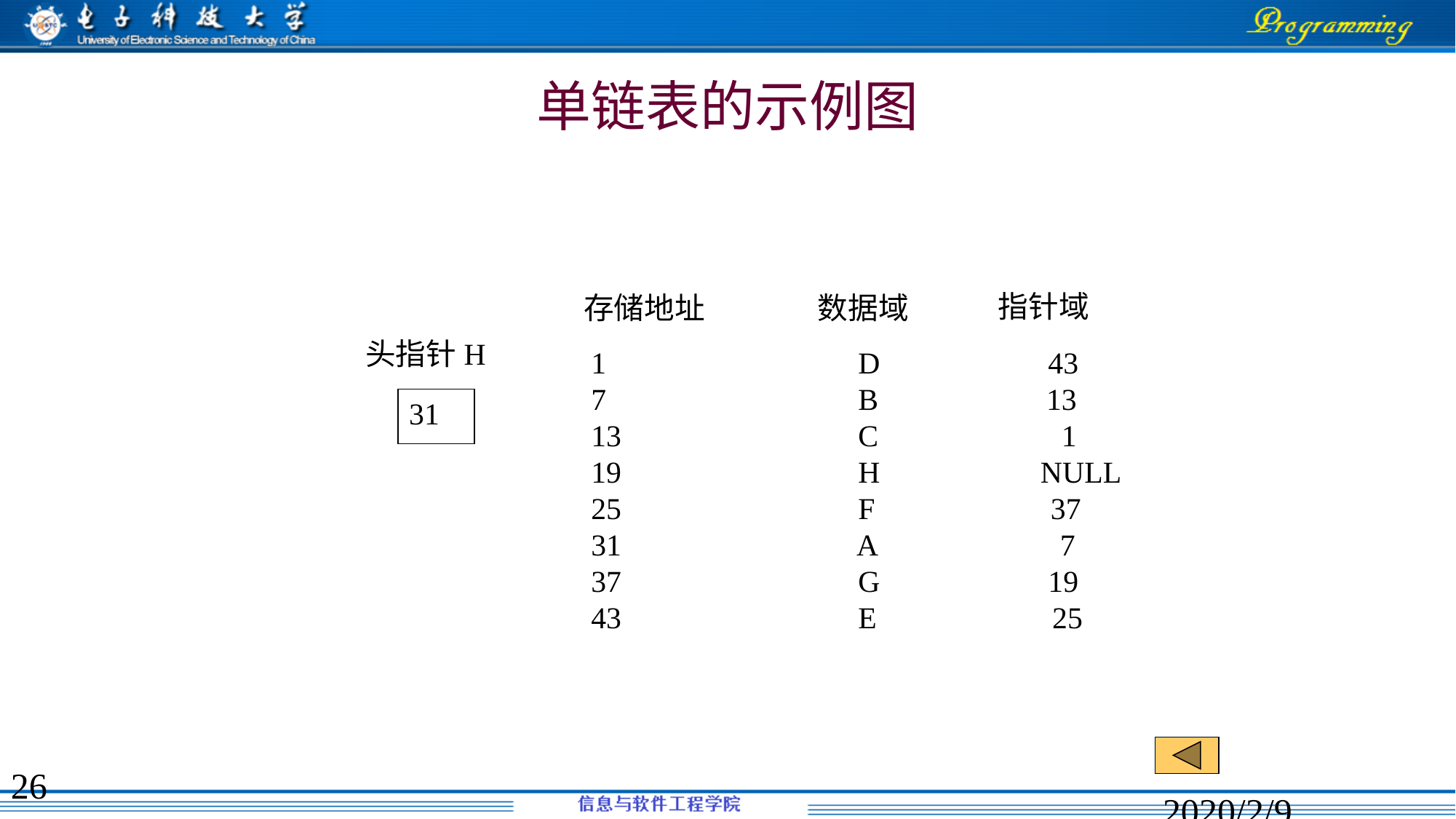

# 单链表的示例图

指针域
存储地址
数据域
头指针H
1                                 D                      43
7                                 B                      13
13                               C                        1
19                               H                     NULL
25                               F                       37
31                               A                        7
37                               G                      19
43                               E                       25
31

26
2020/2/9